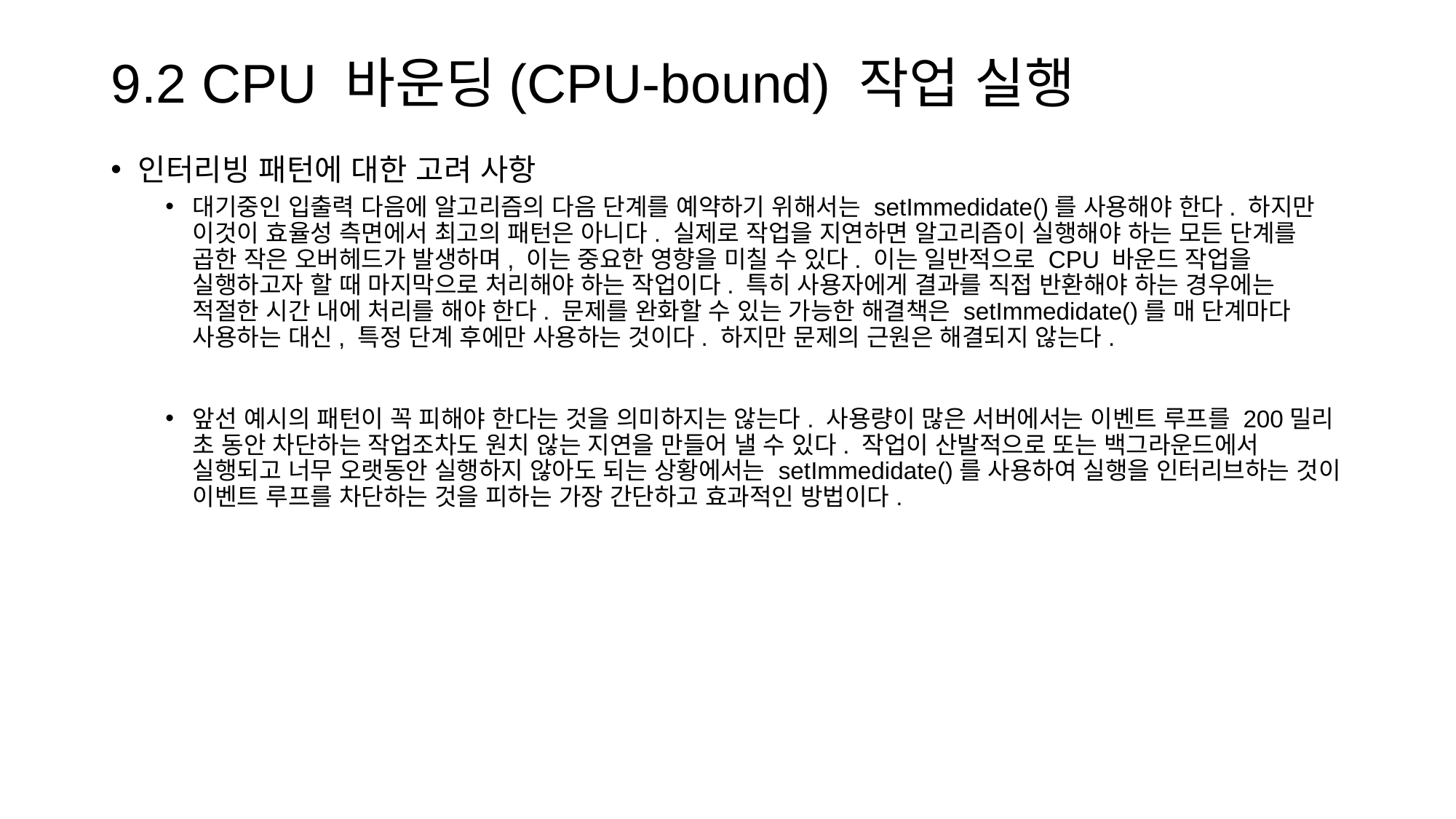

# 9.2 CPU 바운딩(CPU-bound) 작업 실행
인터리빙 패턴에 대한 고려 사항
대기중인 입출력 다음에 알고리즘의 다음 단계를 예약하기 위해서는 setImmedidate()를 사용해야 한다. 하지만 이것이 효율성 측면에서 최고의 패턴은 아니다. 실제로 작업을 지연하면 알고리즘이 실행해야 하는 모든 단계를 곱한 작은 오버헤드가 발생하며, 이는 중요한 영향을 미칠 수 있다. 이는 일반적으로 CPU 바운드 작업을 실행하고자 할 때 마지막으로 처리해야 하는 작업이다. 특히 사용자에게 결과를 직접 반환해야 하는 경우에는 적절한 시간 내에 처리를 해야 한다. 문제를 완화할 수 있는 가능한 해결책은 setImmedidate()를 매 단계마다 사용하는 대신, 특정 단계 후에만 사용하는 것이다. 하지만 문제의 근원은 해결되지 않는다.

앞선 예시의 패턴이 꼭 피해야 한다는 것을 의미하지는 않는다. 사용량이 많은 서버에서는 이벤트 루프를 200밀리 초 동안 차단하는 작업조차도 원치 않는 지연을 만들어 낼 수 있다. 작업이 산발적으로 또는 백그라운드에서 실행되고 너무 오랫동안 실행하지 않아도 되는 상황에서는 setImmedidate()를 사용하여 실행을 인터리브하는 것이 이벤트 루프를 차단하는 것을 피하는 가장 간단하고 효과적인 방법이다.